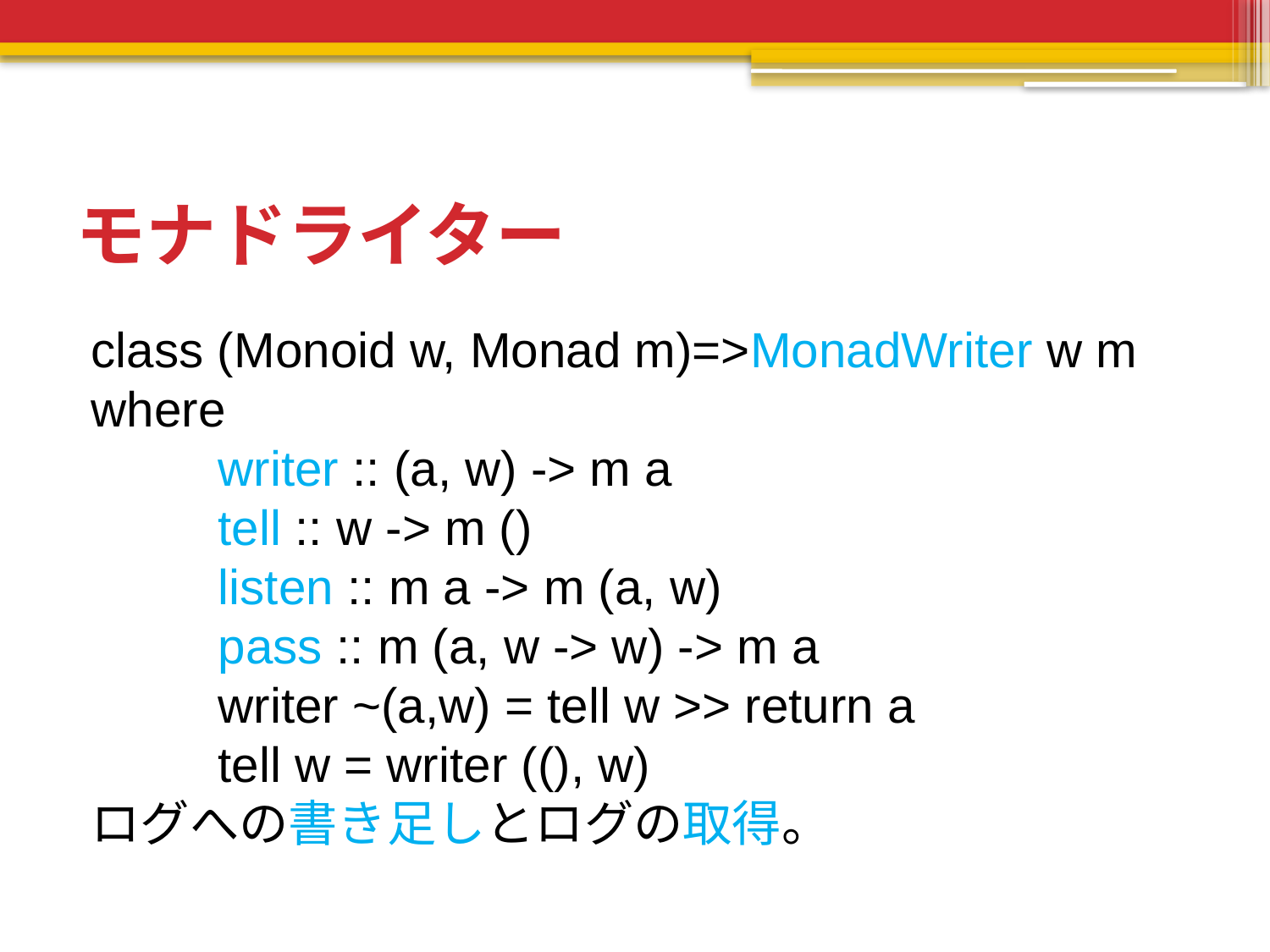

# モナドライター
class (Monoid w, Monad m)=>MonadWriter w m where
	writer :: (a, w) -> m a
	tell :: w -> m ()
	listen :: m a -> m (a, w)
	pass :: m (a, w -> w) -> m a
	writer ~(a,w) = tell w >> return a
	tell w = writer ((), w)
ログへの書き足しとログの取得。